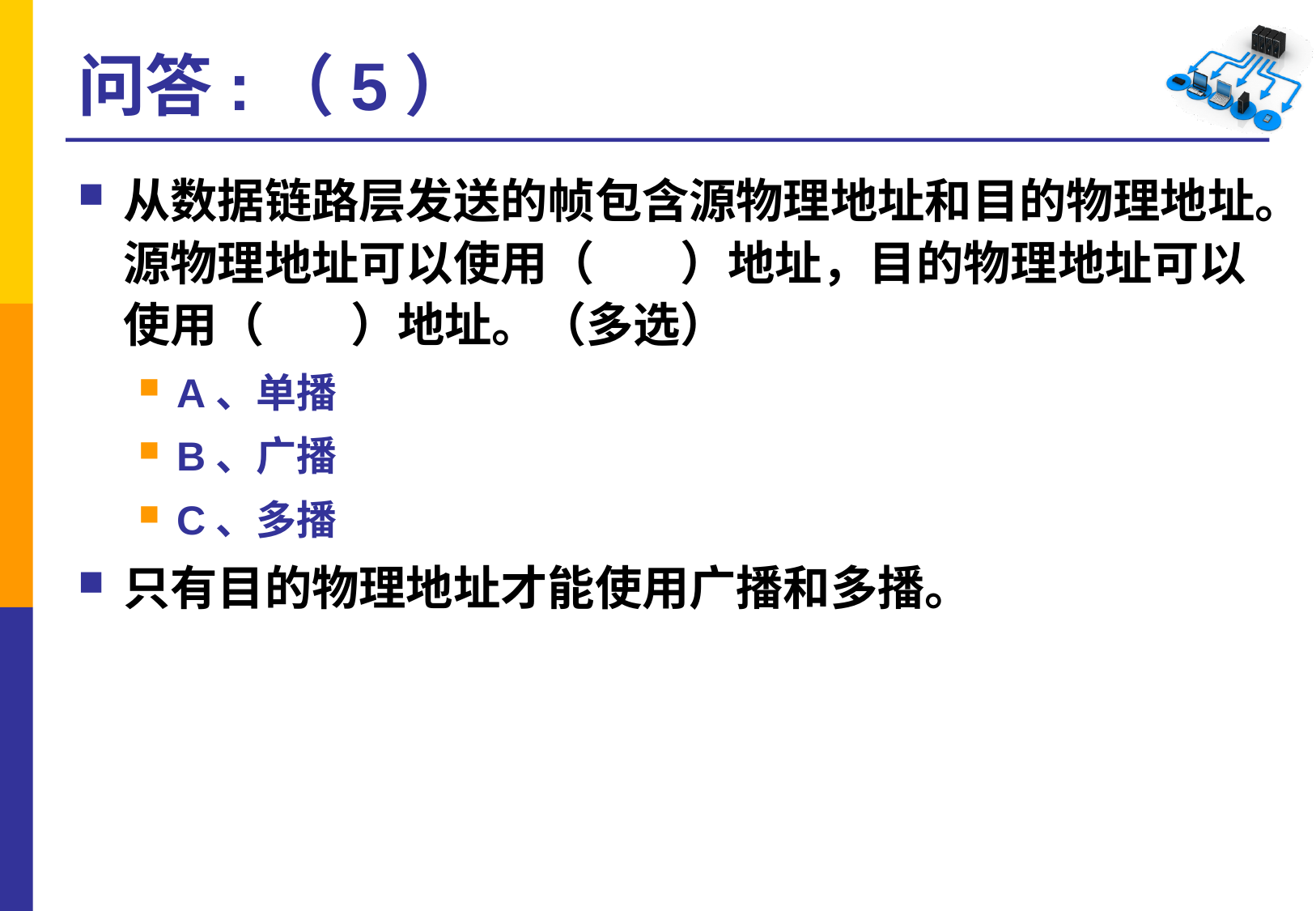

# 问答:（5）
从数据链路层发送的帧包含源物理地址和目的物理地址。源物理地址可以使用（        ）地址，目的物理地址可以使用（        ）地址。（多选）
A、单播
B、广播
C、多播
只有目的物理地址才能使用广播和多播。